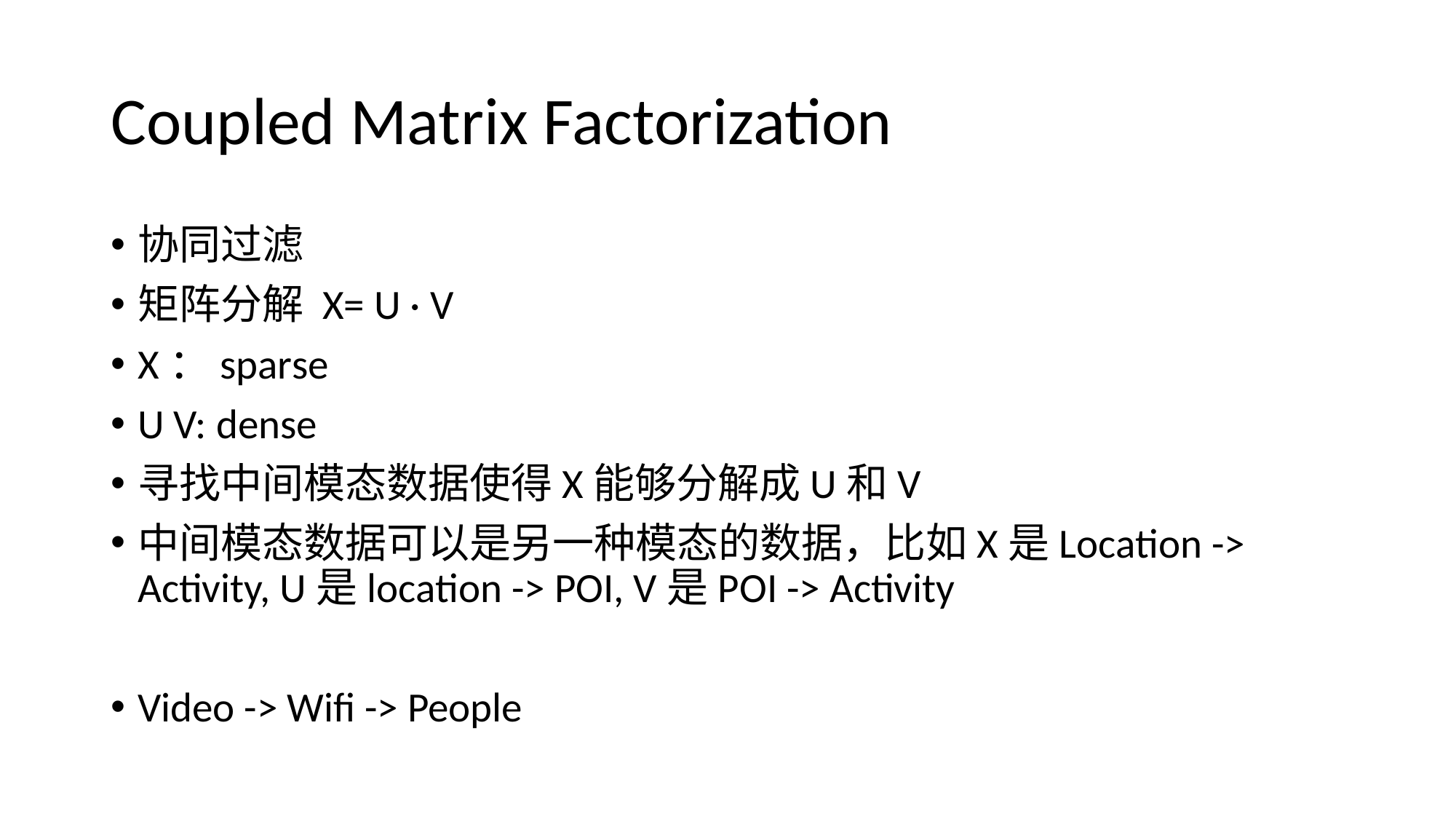

# Coupled Matrix Factorization
协同过滤
矩阵分解 X= U · V
X：sparse
U V: dense
寻找中间模态数据使得X能够分解成U和V
中间模态数据可以是另一种模态的数据，比如X是Location -> Activity, U是location -> POI, V是POI -> Activity

Video -> Wifi -> People